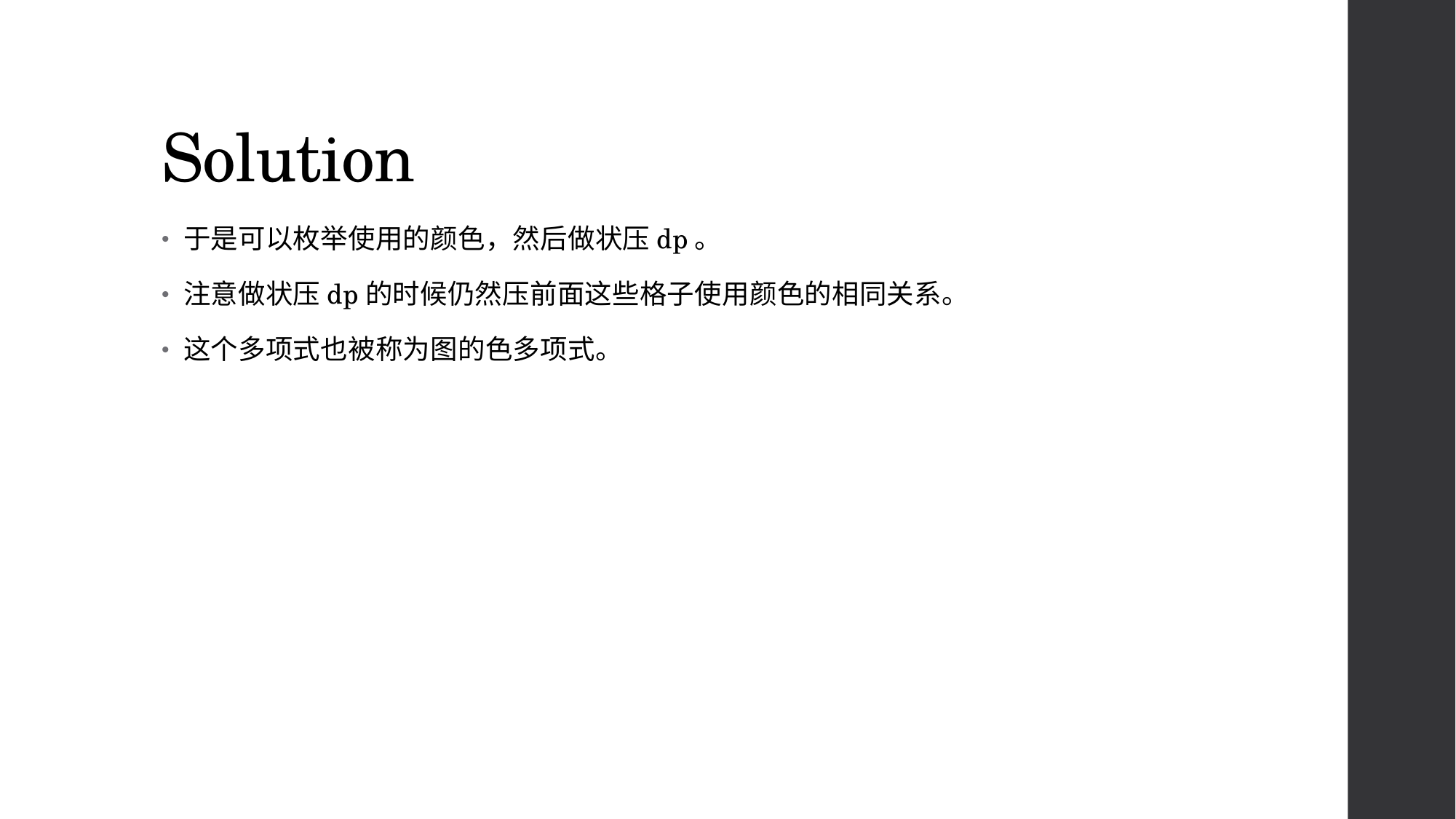

# Solution
于是可以枚举使用的颜色，然后做状压dp。
注意做状压dp的时候仍然压前面这些格子使用颜色的相同关系。
这个多项式也被称为图的色多项式。